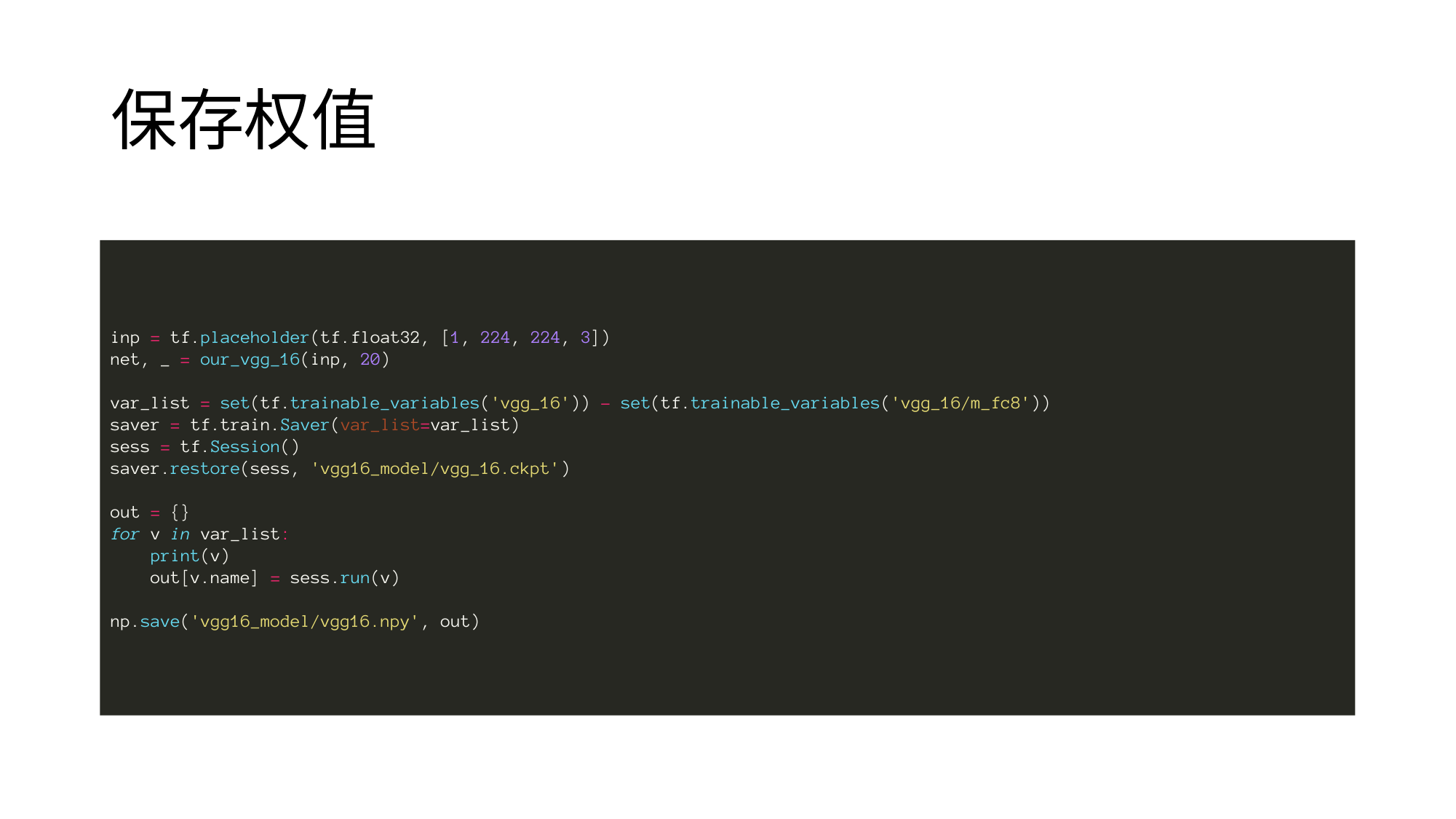

# 保存权值
inp = tf.placeholder(tf.float32, [1, 224, 224, 3])
net, _ = our_vgg_16(inp, 20)
var_list = set(tf.trainable_variables('vgg_16')) - set(tf.trainable_variables('vgg_16/m_fc8'))
saver = tf.train.Saver(var_list=var_list)
sess = tf.Session()
saver.restore(sess, 'vgg16_model/vgg_16.ckpt')
out = {}
for v in var_list:
    print(v)
    out[v.name] = sess.run(v)
np.save('vgg16_model/vgg16.npy', out)